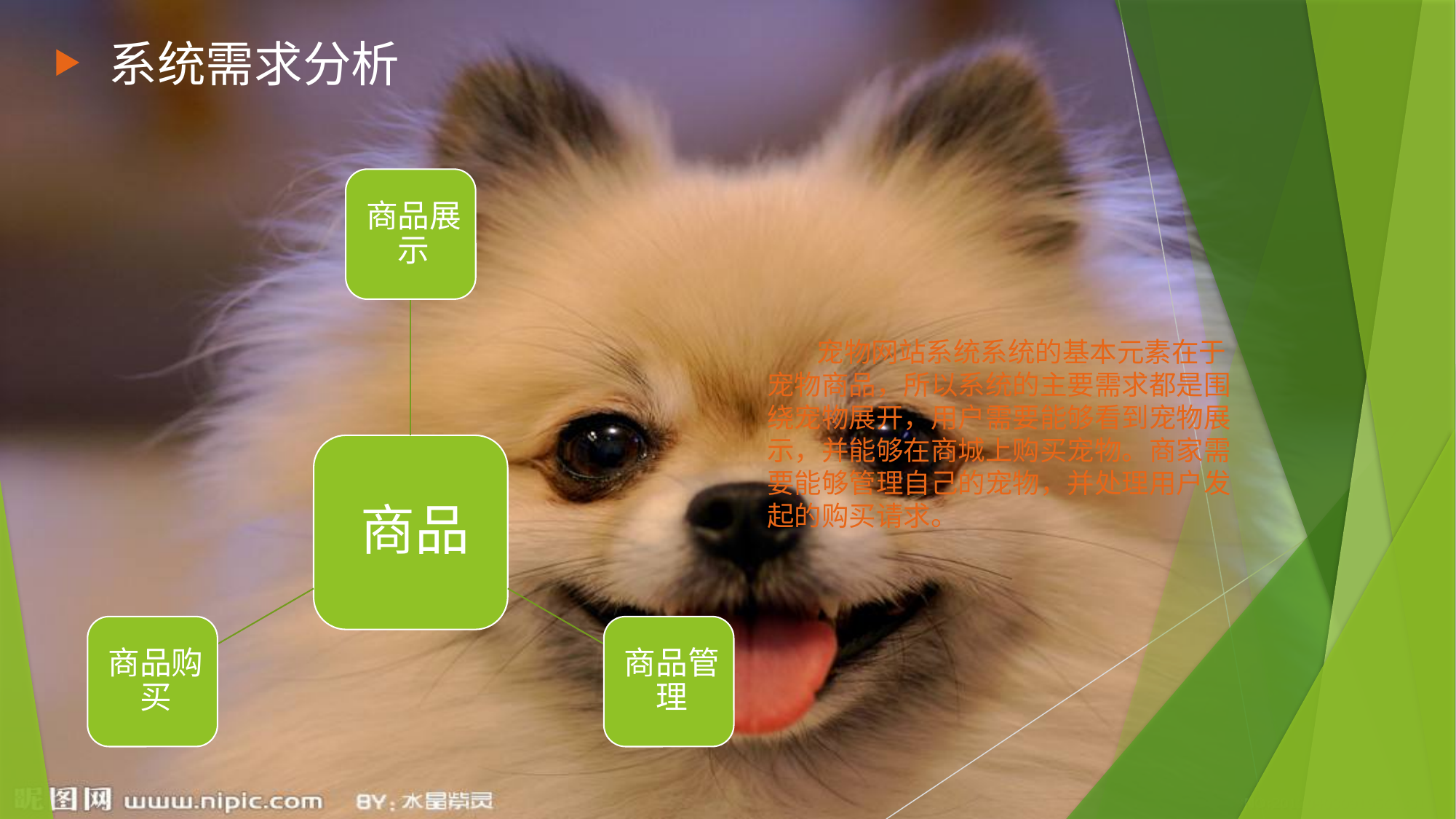

系统需求分析

商品
商品展示
商品管理
商品购买
       宠物网站系统系统的基本元素在于宠物商品，所以系统的主要需求都是围绕宠物展开，用户需要能够看到宠物展示，并能够在商城上购买宠物。商家需要能够管理自己的宠物，并处理用户发起的购买请求。